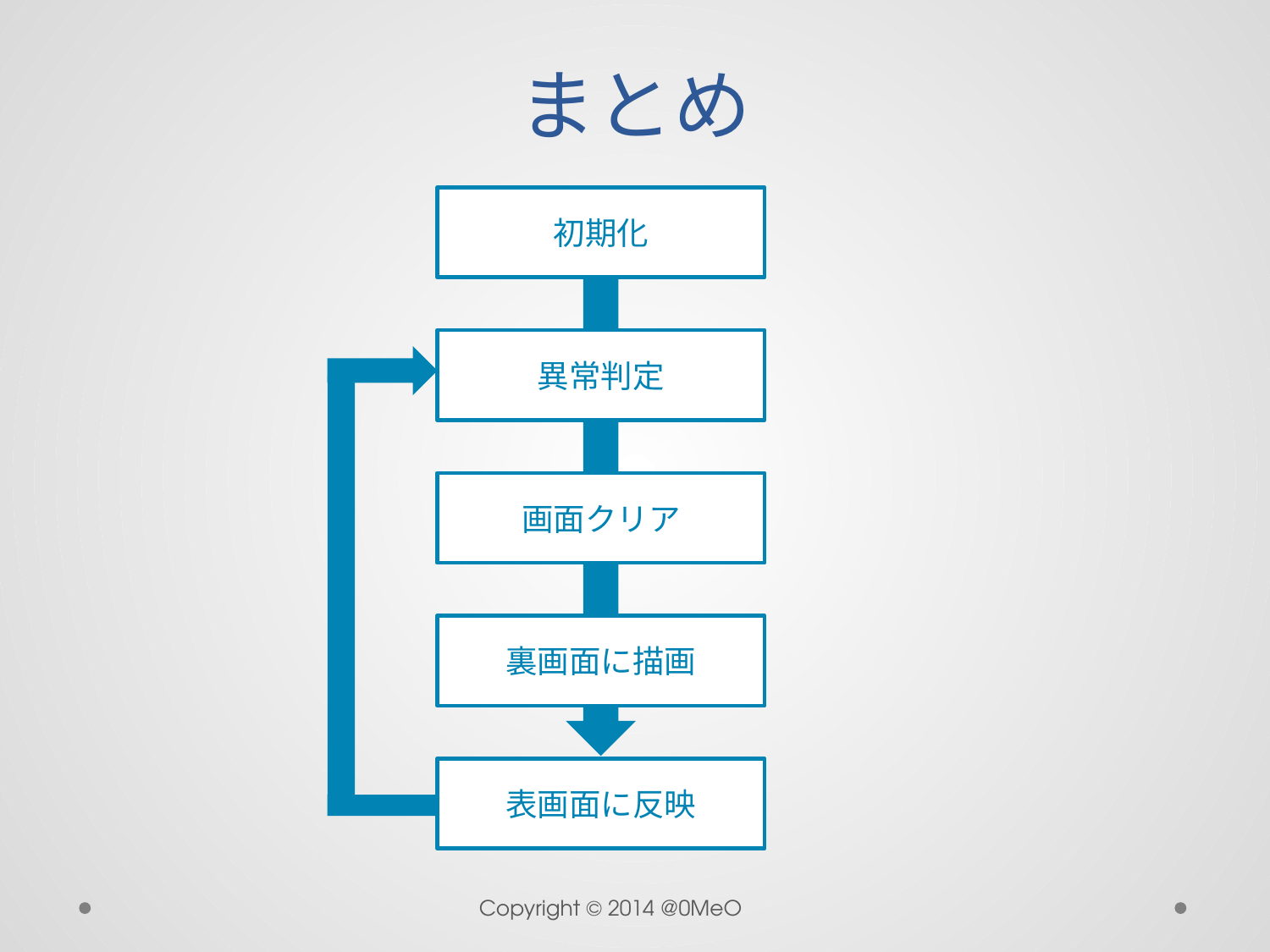

# まとめ
初期化

異常判定

画面クリア

裏画面に描画
表画面に反映